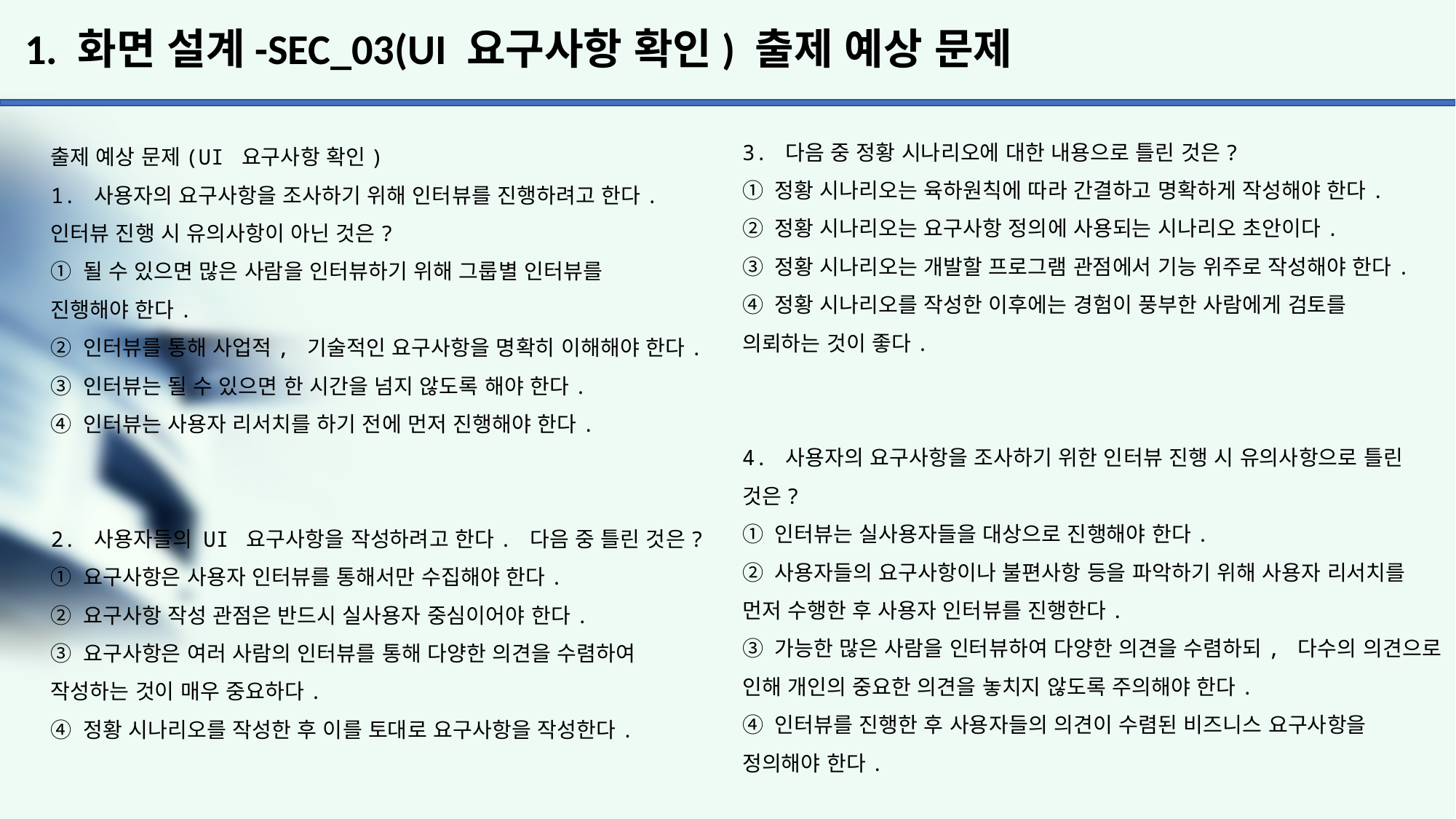

# 1. 화면 설계-SEC_03(UI 요구사항 확인) 출제 예상 문제
3. 다음 중 정황 시나리오에 대한 내용으로 틀린 것은?
① 정황 시나리오는 육하원칙에 따라 간결하고 명확하게 작성해야 한다.
② 정황 시나리오는 요구사항 정의에 사용되는 시나리오 초안이다.
③ 정황 시나리오는 개발할 프로그램 관점에서 기능 위주로 작성해야 한다.
④ 정황 시나리오를 작성한 이후에는 경험이 풍부한 사람에게 검토를
의뢰하는 것이 좋다.

4. 사용자의 요구사항을 조사하기 위한 인터뷰 진행 시 유의사항으로 틀린 것은?
① 인터뷰는 실사용자들을 대상으로 진행해야 한다.
② 사용자들의 요구사항이나 불편사항 등을 파악하기 위해 사용자 리서치를 먼저 수행한 후 사용자 인터뷰를 진행한다.
③ 가능한 많은 사람을 인터뷰하여 다양한 의견을 수렴하되, 다수의 의견으로 인해 개인의 중요한 의견을 놓치지 않도록 주의해야 한다.
④ 인터뷰를 진행한 후 사용자들의 의견이 수렴된 비즈니스 요구사항을
정의해야 한다.
출제 예상 문제(UI 요구사항 확인)
1. 사용자의 요구사항을 조사하기 위해 인터뷰를 진행하려고 한다.
인터뷰 진행 시 유의사항이 아닌 것은?
① 될 수 있으면 많은 사람을 인터뷰하기 위해 그룹별 인터뷰를
진행해야 한다.
② 인터뷰를 통해 사업적, 기술적인 요구사항을 명확히 이해해야 한다.
③ 인터뷰는 될 수 있으면 한 시간을 넘지 않도록 해야 한다.
④ 인터뷰는 사용자 리서치를 하기 전에 먼저 진행해야 한다.

2. 사용자들의 UI 요구사항을 작성하려고 한다. 다음 중 틀린 것은?
① 요구사항은 사용자 인터뷰를 통해서만 수집해야 한다.
② 요구사항 작성 관점은 반드시 실사용자 중심이어야 한다.
③ 요구사항은 여러 사람의 인터뷰를 통해 다양한 의견을 수렴하여 작성하는 것이 매우 중요하다.
④ 정황 시나리오를 작성한 후 이를 토대로 요구사항을 작성한다.